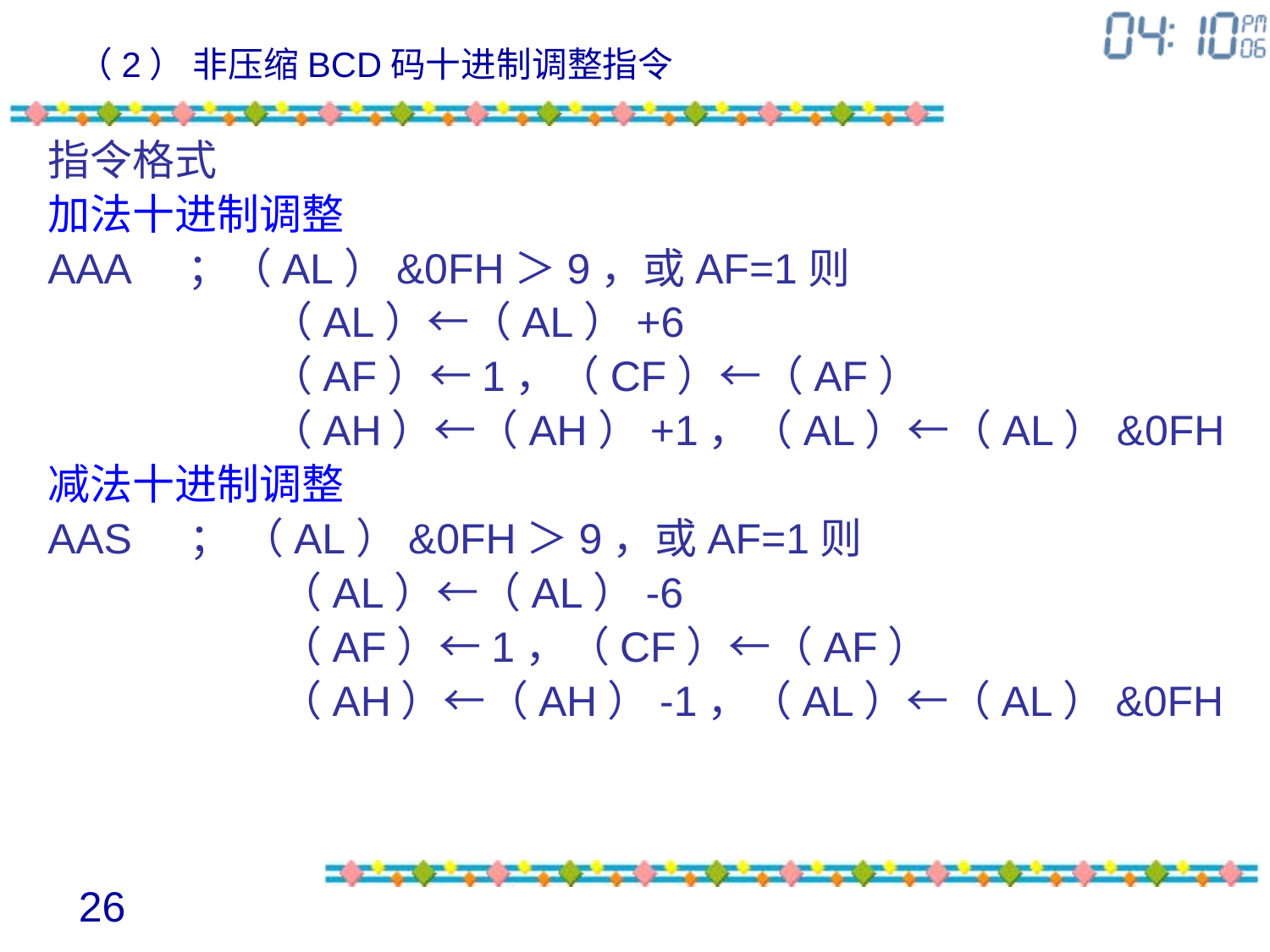

# （2） 非压缩BCD码十进制调整指令
指令格式
加法十进制调整
AAA    ；（AL）&0FH＞9，或AF=1则
		    （AL）←（AL）+6
		    （AF）←1，（CF）←（AF）
		    （AH）←（AH）+1，（AL）←（AL）&0FH
减法十进制调整
AAS    ； （AL）&0FH＞9，或AF=1则
		     （AL）←（AL）-6
		     （AF）←1，（CF）←（AF）
		     （AH）←（AH）-1，（AL）←（AL）&0FH